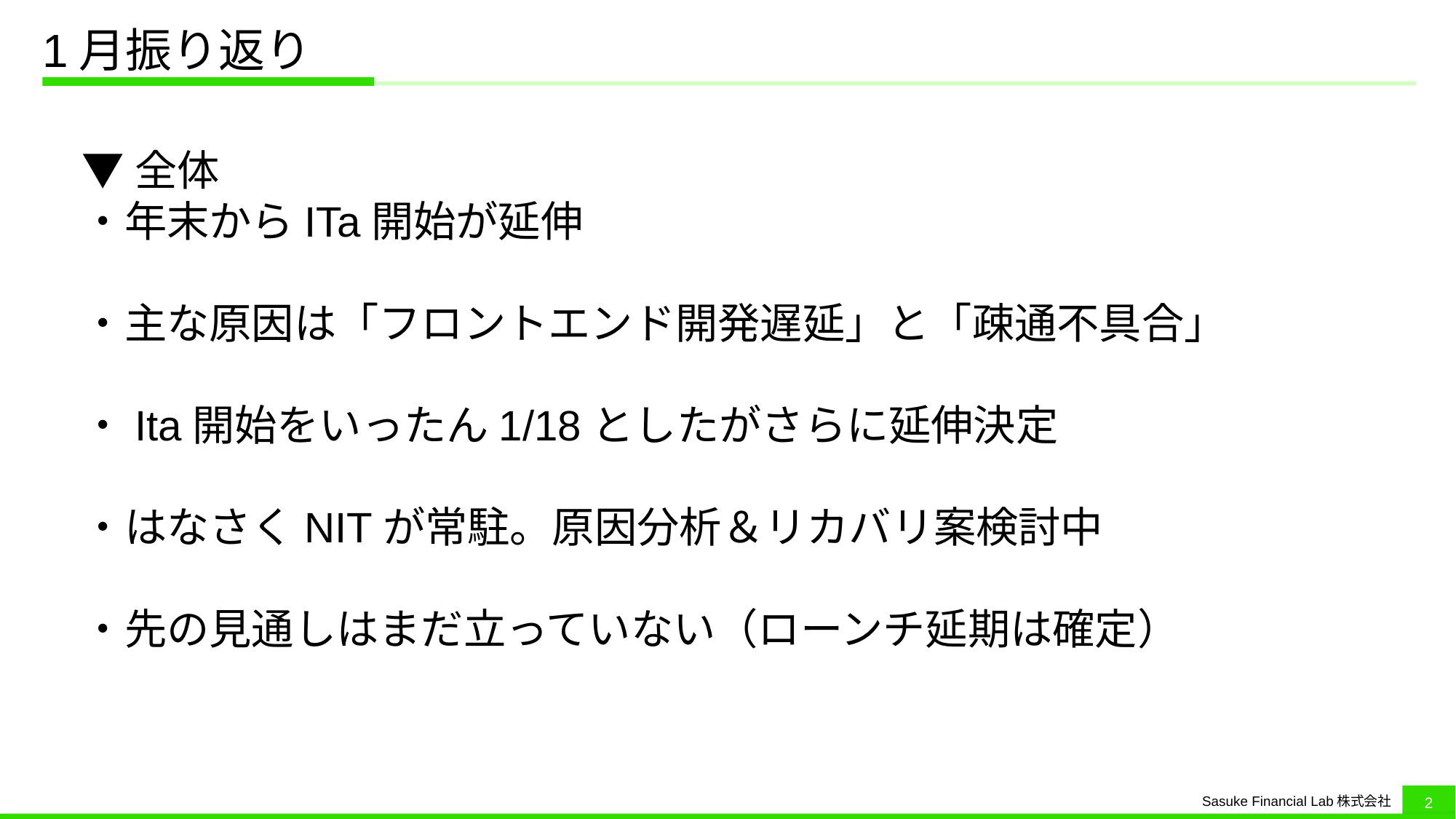

# 1月振り返り
▼全体
・年末からITa開始が延伸

・主な原因は「フロントエンド開発遅延」と「疎通不具合」

・Ita開始をいったん1/18としたがさらに延伸決定

・はなさくNITが常駐。原因分析＆リカバリ案検討中

・先の見通しはまだ立っていない（ローンチ延期は確定）
2
Sasuke Financial Lab株式会社